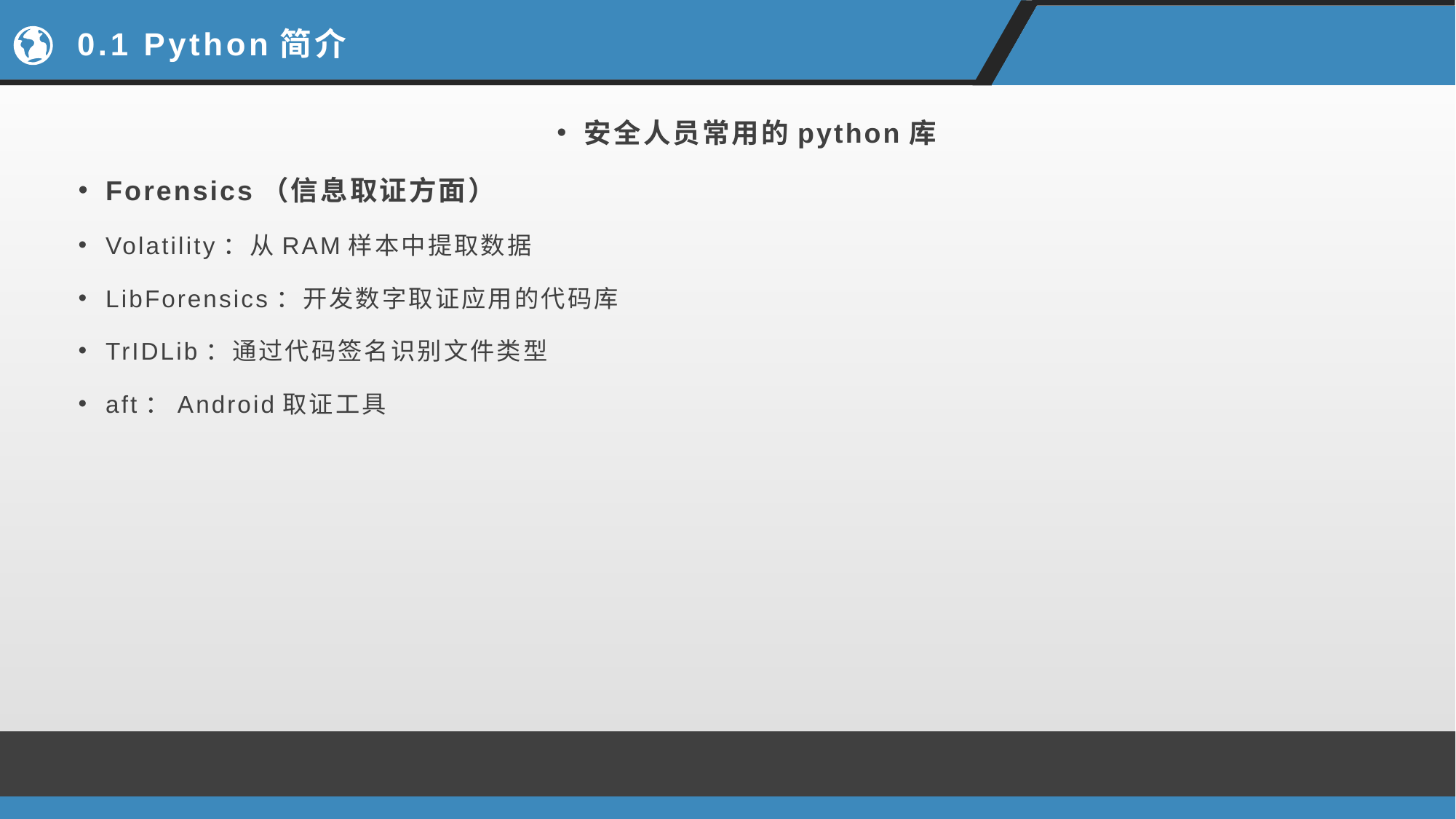

# 0.1 Python简介

安全人员常用的python库
Forensics（信息取证方面）
Volatility：从RAM样本中提取数据
LibForensics：开发数字取证应用的代码库
TrIDLib：通过代码签名识别文件类型
aft：Android取证工具